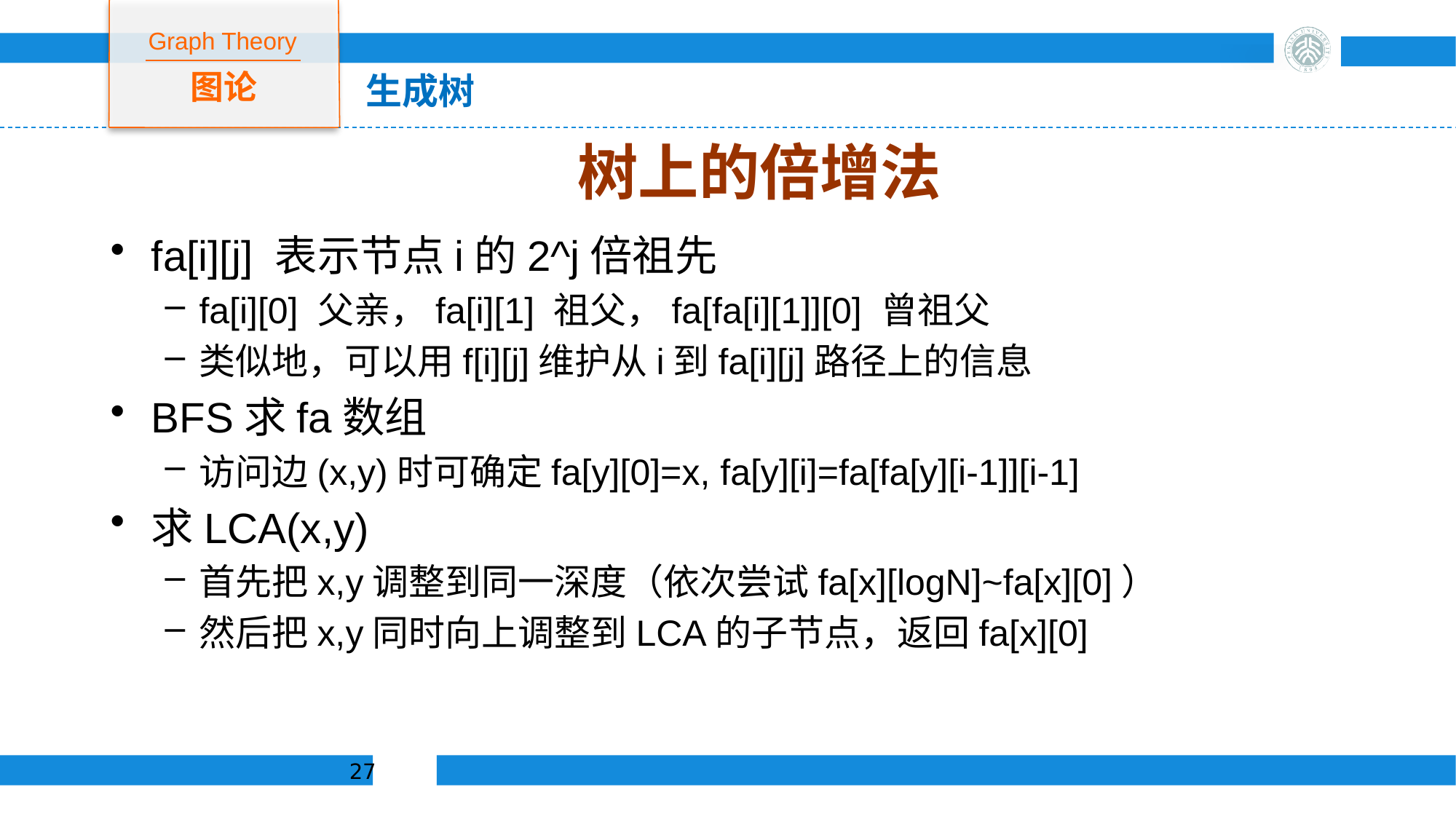

Graph Theory
图论
生成树
# 树上的倍增法
fa[i][j] 表示节点i的2^j倍祖先
fa[i][0] 父亲，fa[i][1] 祖父，fa[fa[i][1]][0] 曾祖父
类似地，可以用f[i][j]维护从i到fa[i][j]路径上的信息
BFS求fa数组
访问边(x,y)时可确定fa[y][0]=x, fa[y][i]=fa[fa[y][i-1]][i-1]
求LCA(x,y)
首先把x,y调整到同一深度（依次尝试fa[x][logN]~fa[x][0]）
然后把x,y同时向上调整到LCA的子节点，返回fa[x][0]